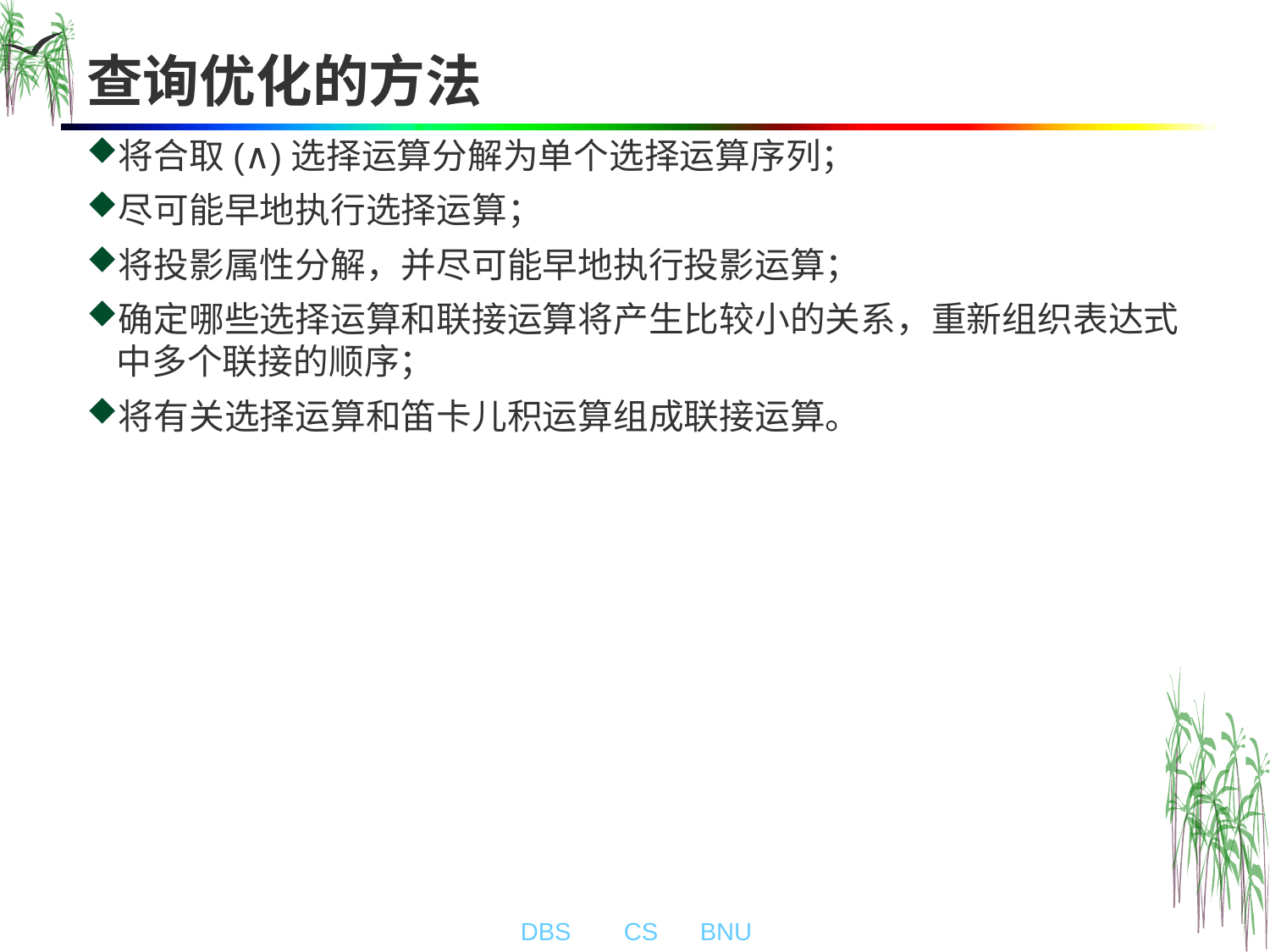

查询优化的方法
将合取(∧)选择运算分解为单个选择运算序列；
尽可能早地执行选择运算；
将投影属性分解，并尽可能早地执行投影运算；
确定哪些选择运算和联接运算将产生比较小的关系，重新组织表达式中多个联接的顺序；
将有关选择运算和笛卡儿积运算组成联接运算。